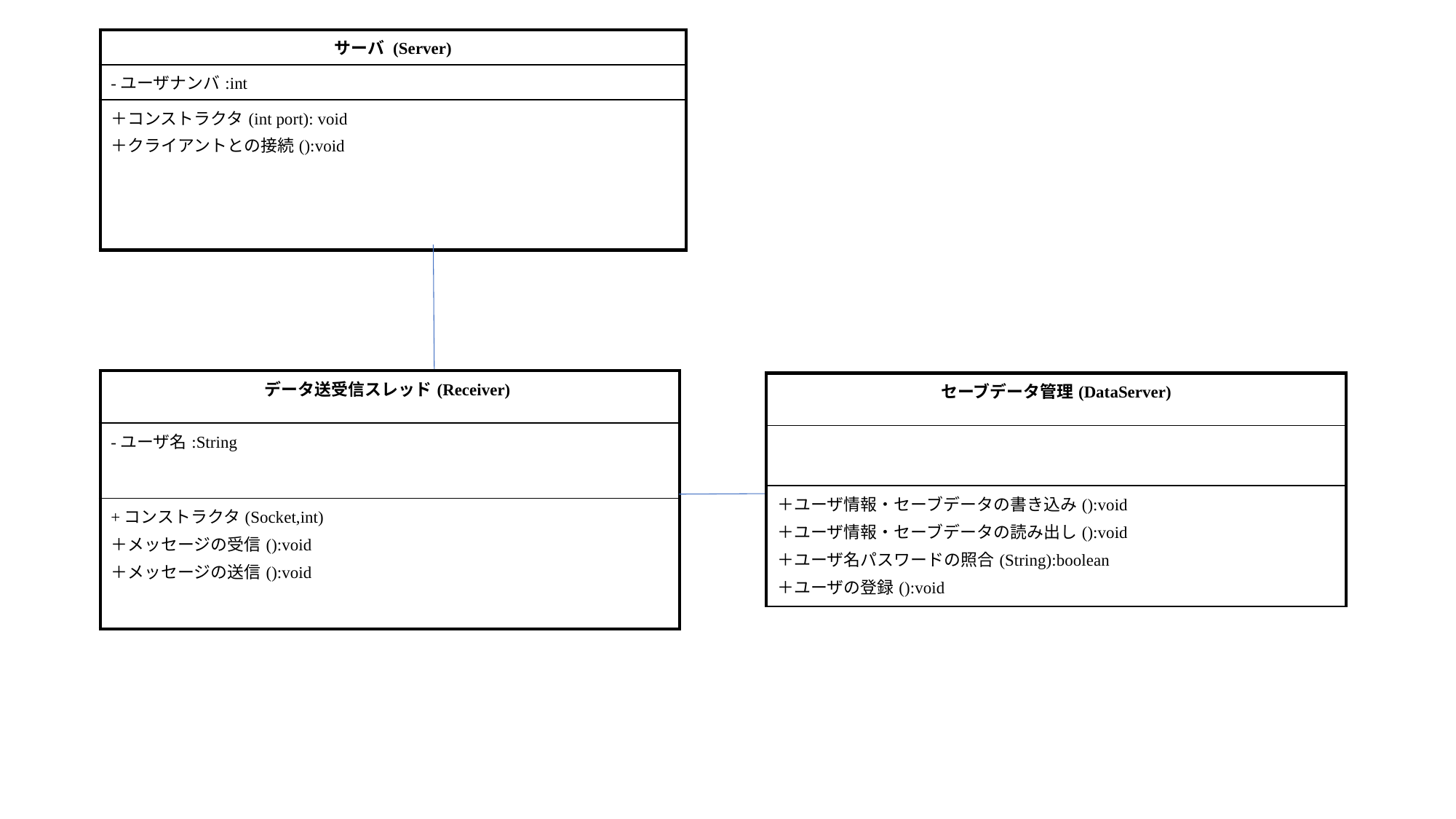

| サーバ (Server) |
| --- |
| -ユーザナンバ:int |
| ＋コンストラクタ(int port): void  ＋クライアントとの接続():void |
| データ送受信スレッド(Receiver) |
| --- |
| -ユーザ名:String |
| +コンストラクタ(Socket,int)  ＋メッセージの受信():void  ＋メッセージの送信():void |
| セーブデータ管理(DataServer) |
| --- |
|  |
| ＋ユーザ情報・セーブデータの書き込み():void ＋ユーザ情報・セーブデータの読み出し():void  ＋ユーザ名パスワードの照合(String):boolean ＋ユーザの登録():void |